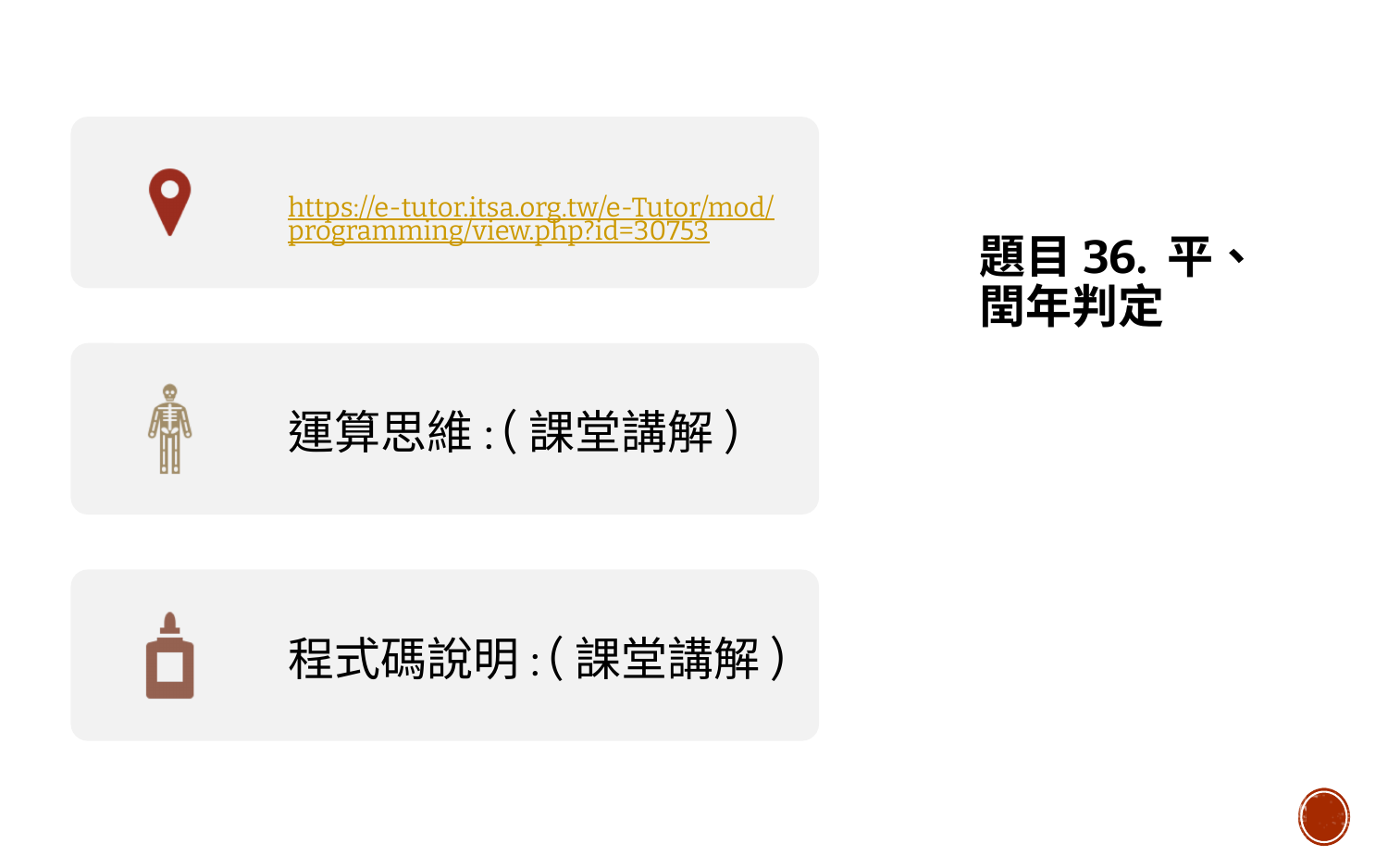

https://e-tutor.itsa.org.tw/e-Tutor/mod/programming/view.php?id=30753
運算思維: (課堂講解)
程式碼說明: (課堂講解)
# 題目36. 平、閏年判定